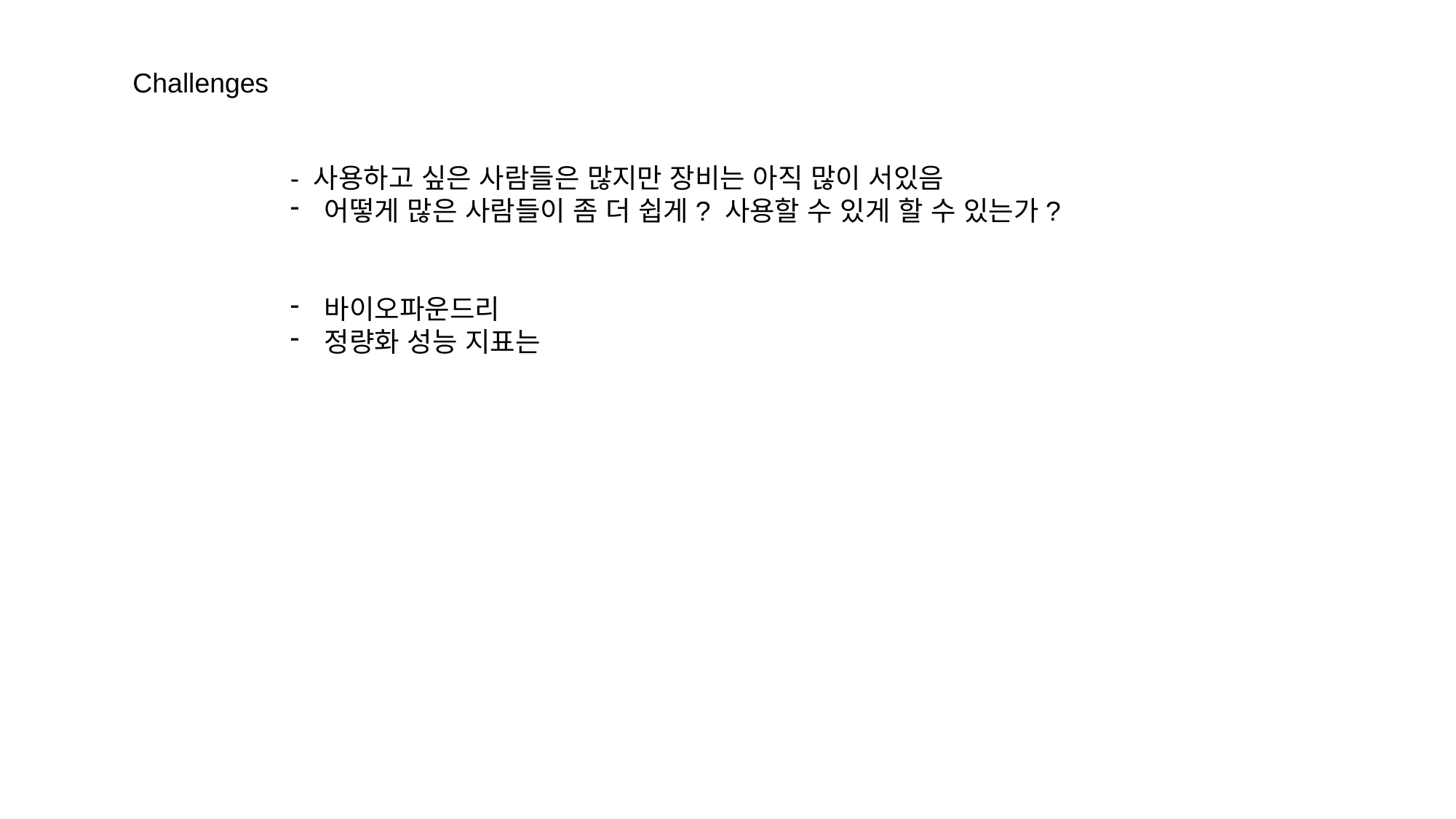

Challenges
- 사용하고 싶은 사람들은 많지만 장비는 아직 많이 서있음
어떻게 많은 사람들이 좀 더 쉽게? 사용할 수 있게 할 수 있는가?

바이오파운드리
정량화 성능 지표는